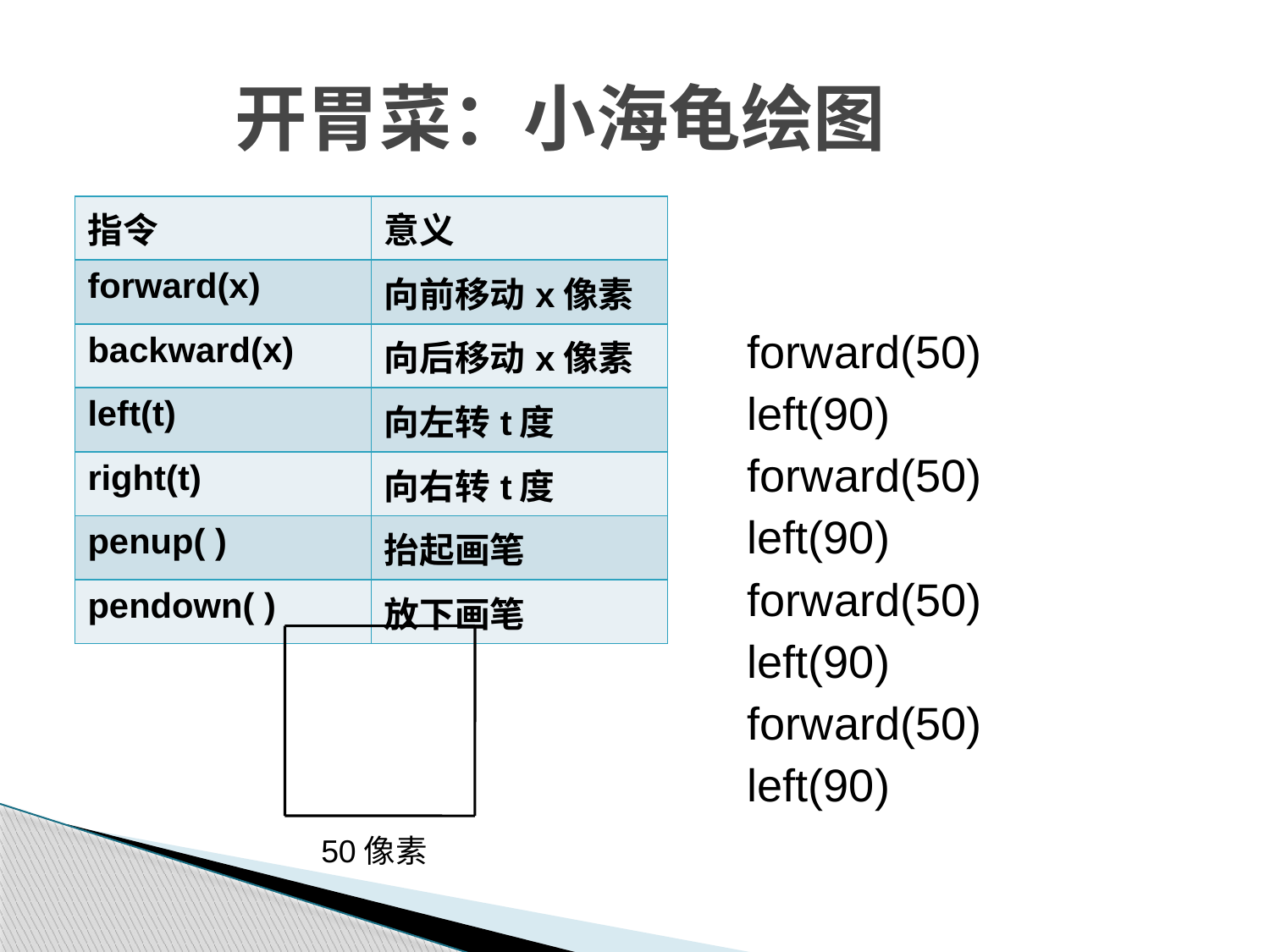

# 开胃菜：小海龟绘图

| 指令 | 意义 |
| --- | --- |
| forward(x) | 向前移动x像素 |
| backward(x) | 向后移动x像素 |
| left(t) | 向左转t度 |
| right(t) | 向右转t度 |
| penup( ) | 抬起画笔 |
| pendown( ) | 放下画笔 |
forward(50)
left(90)
forward(50)
left(90)
forward(50)
left(90)
forward(50)
left(90)

50像素